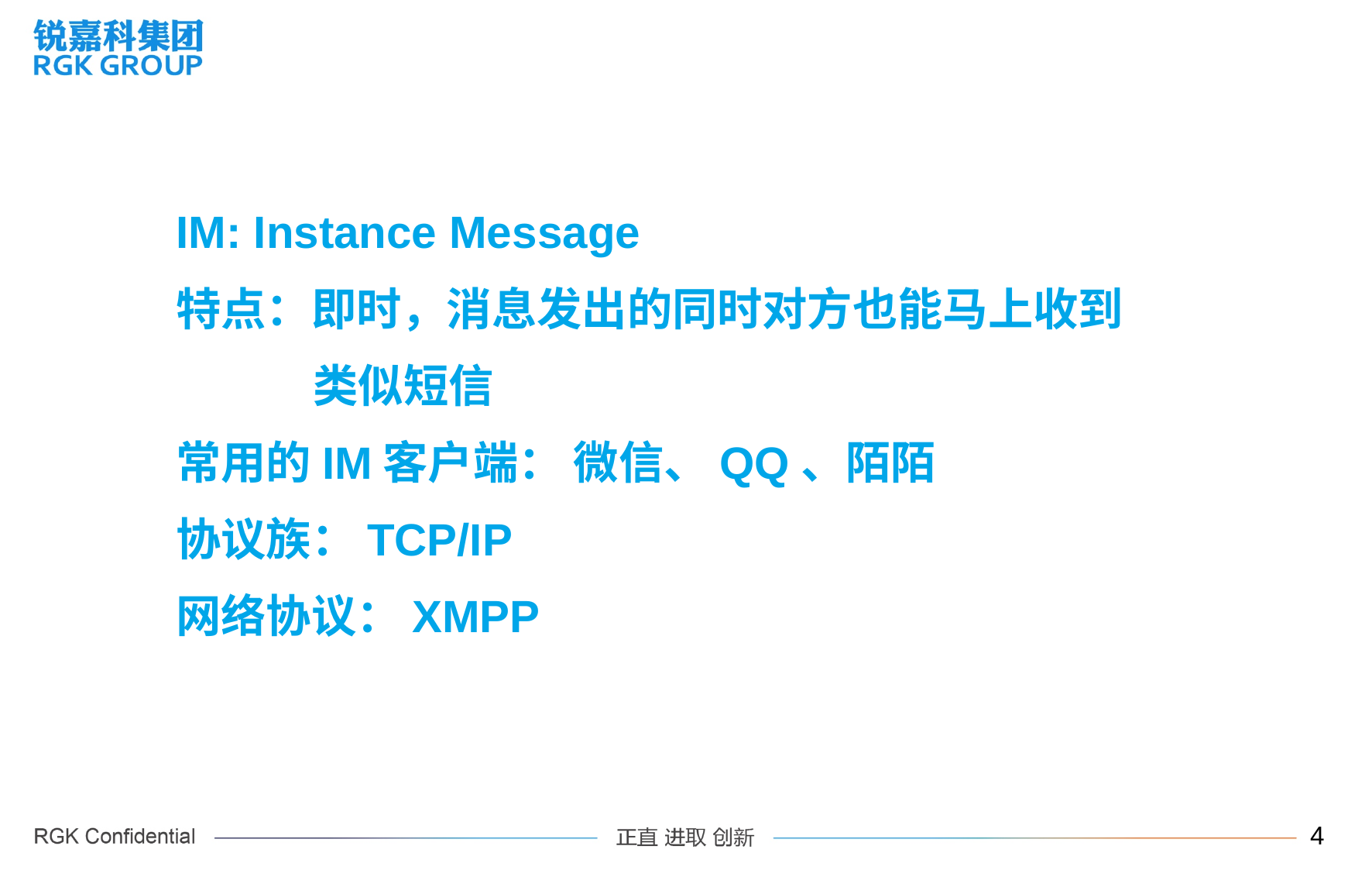

IM: Instance Message
特点：即时，消息发出的同时对方也能马上收到
	 类似短信
常用的IM客户端： 微信、QQ、陌陌
协议族：TCP/IP
网络协议：XMPP